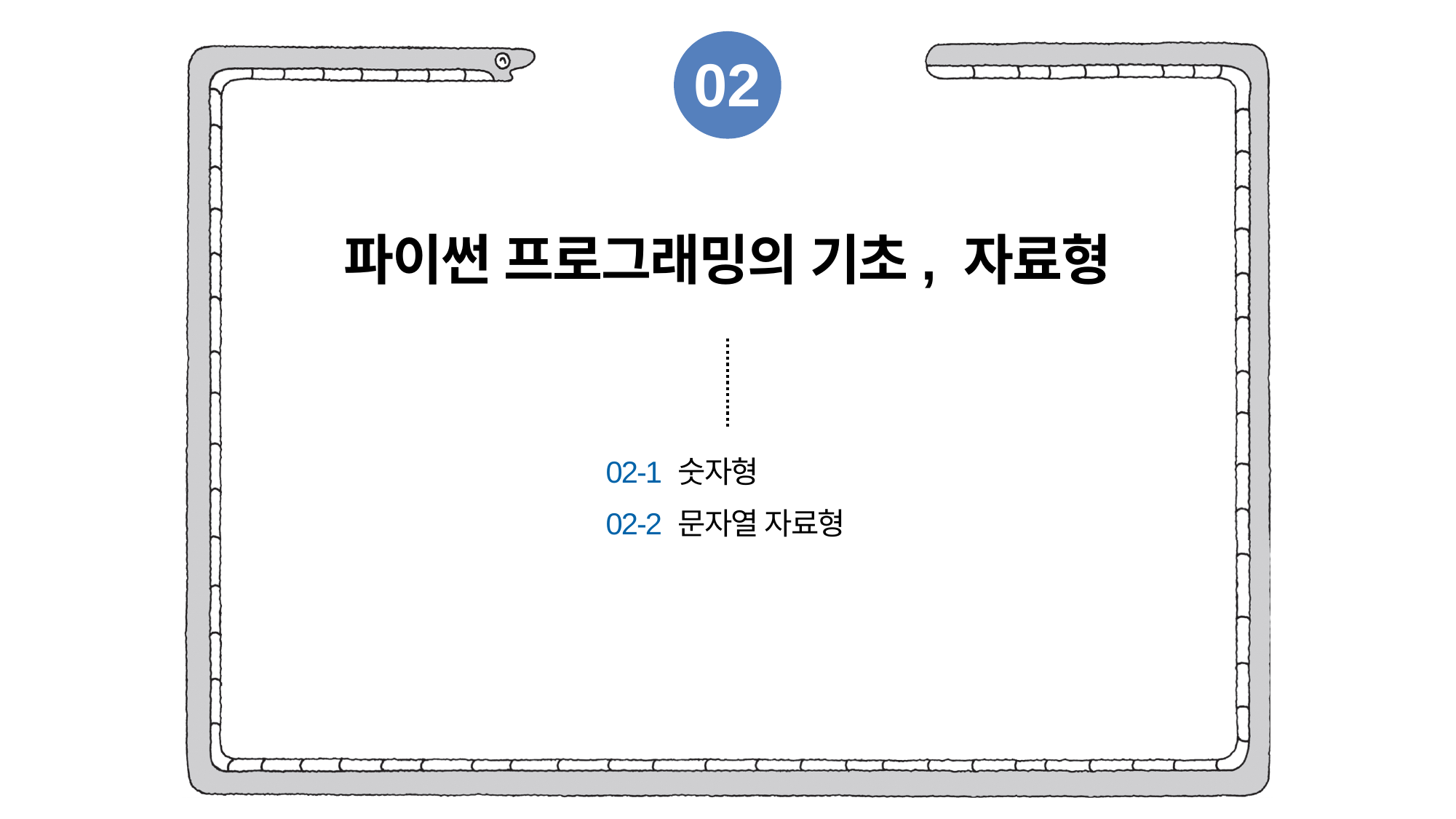

02
파이썬 프로그래밍의 기초, 자료형
02-1 숫자형
02-2 문자열 자료형